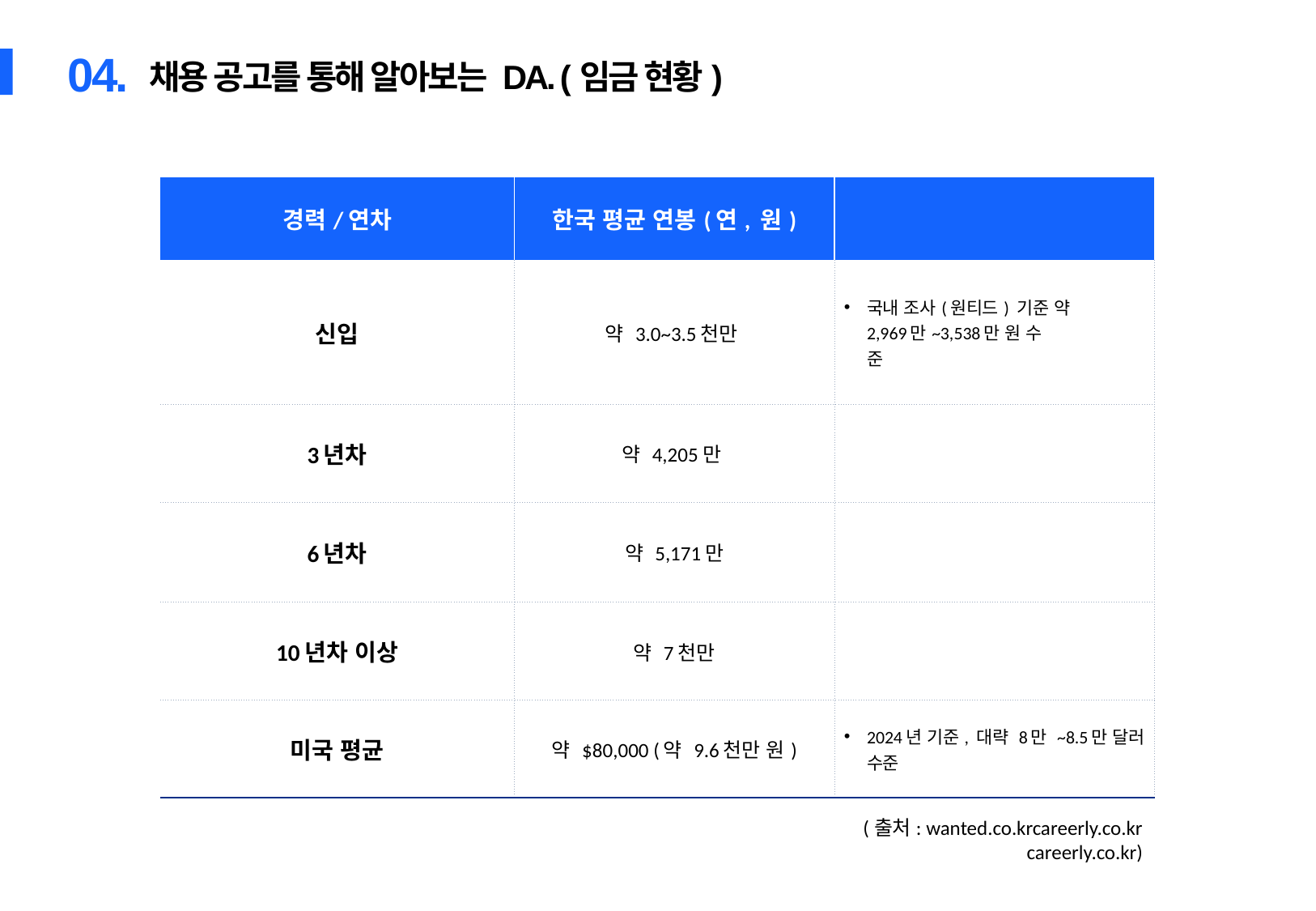

04.
채용 공고를 통해 알아보는 DA. (임금 현황)

| 경력/연차 | 한국 평균 연봉(연, 원) | 비고 |
| --- | --- | --- |
| 신입 | 약 3.0~3.5천만 | 국내 조사(원티드) 기준 약 2,969만~3,538만 원 수 준 |
| 3년차 | 약 4,205만 |  |
| 6년차 | 약 5,171만 |  |
| 10년차 이상 | 약 7천만 |  |
| 미국 평균 | 약 $80,000 (약 9.6천만 원) | 2024년 기준, 대략 8만 ~8.5만 달러 수준 |
(출처: wanted.co.krcareerly.co.kr
	  careerly.co.kr)